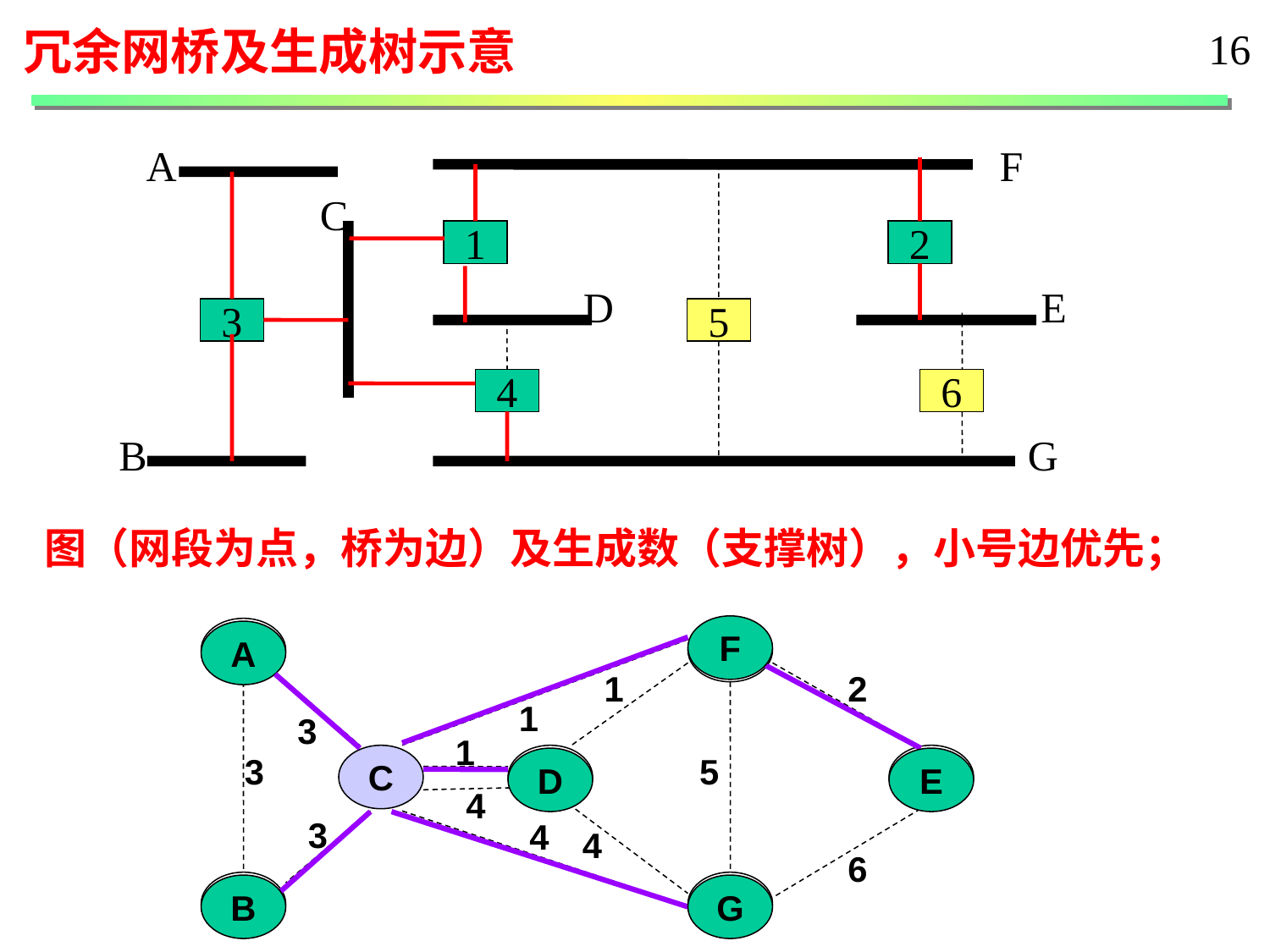

冗余网桥及生成树示意
16

A
F

C

1
2

D
E
3
5

4
6

B
G

图（网段为点，桥为边）及生成数（支撑树），小号边优先；
F

A
F
A

1
2

E

1
3
1
3
5
C
D
E
D

4

3
4

B

G
4
6
B
G